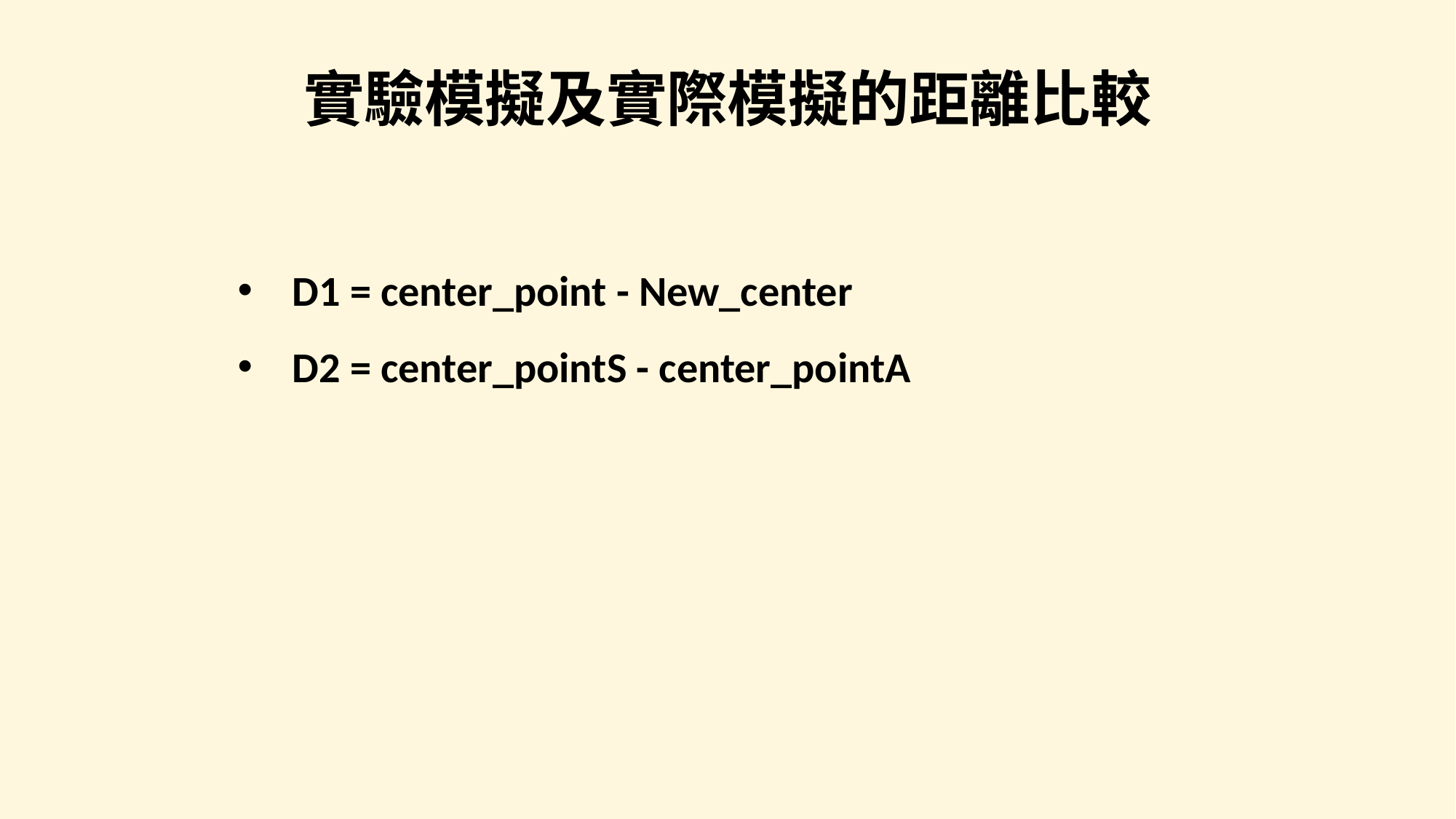

實驗模擬及實際模擬的距離比較
D1 = center_point - New_center
D2 = center_pointS - center_pointA